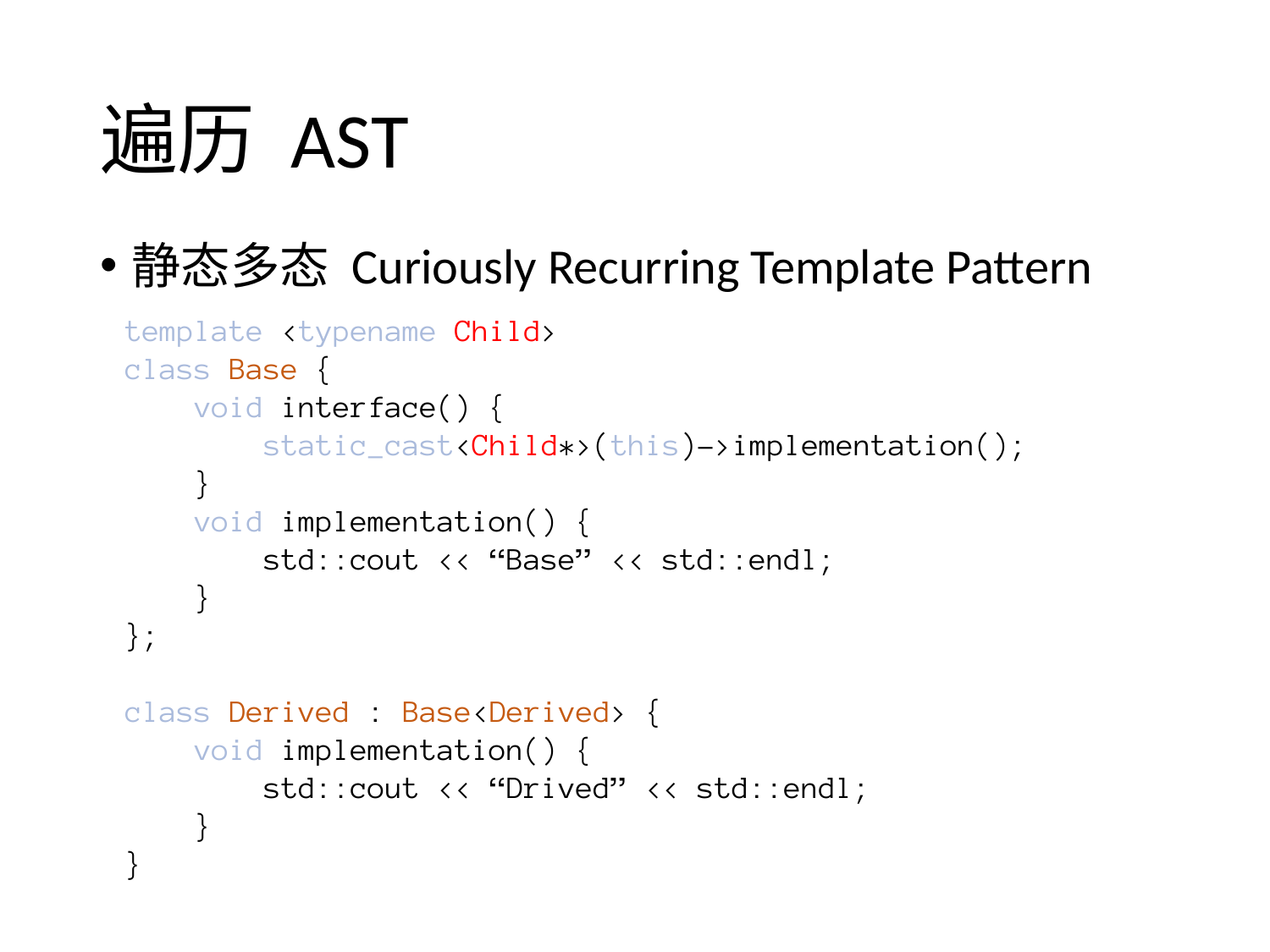

# 遍历 AST
静态多态 Curiously Recurring Template Pattern
template <typename Child>
class Base {
    void interface() {
        static_cast<Child*>(this)->implementation();
    }
    void implementation() {
        std::cout << “Base” << std::endl;
    }
};

class Derived : Base<Derived> {
    void implementation() {
        std::cout << “Drived” << std::endl;
    }
}